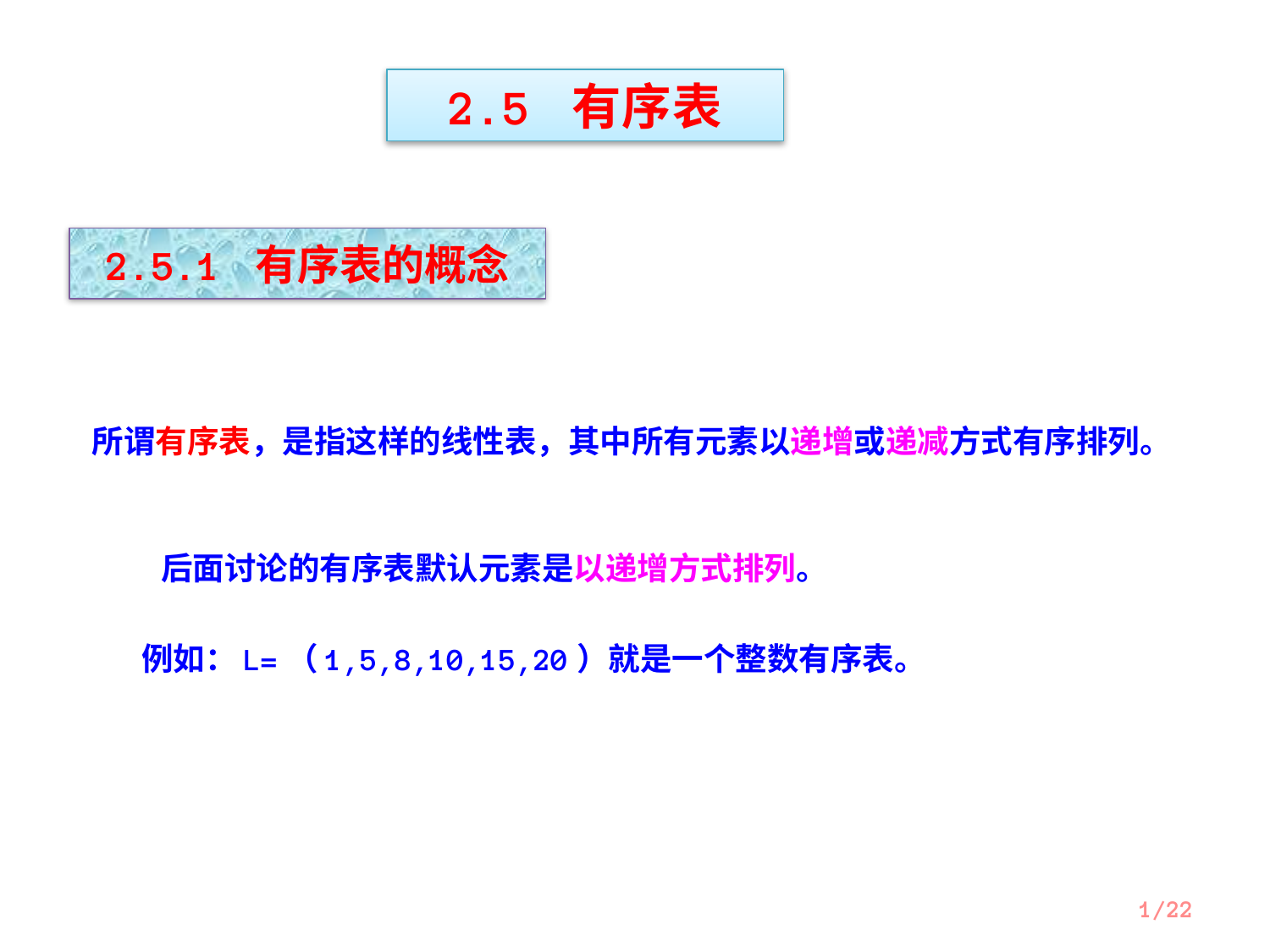

2.5 有序表
2.5.1 有序表的概念
所谓有序表，是指这样的线性表，其中所有元素以递增或递减方式有序排列。
后面讨论的有序表默认元素是以递增方式排列。
例如：L=（1,5,8,10,15,20）就是一个整数有序表。
1/22